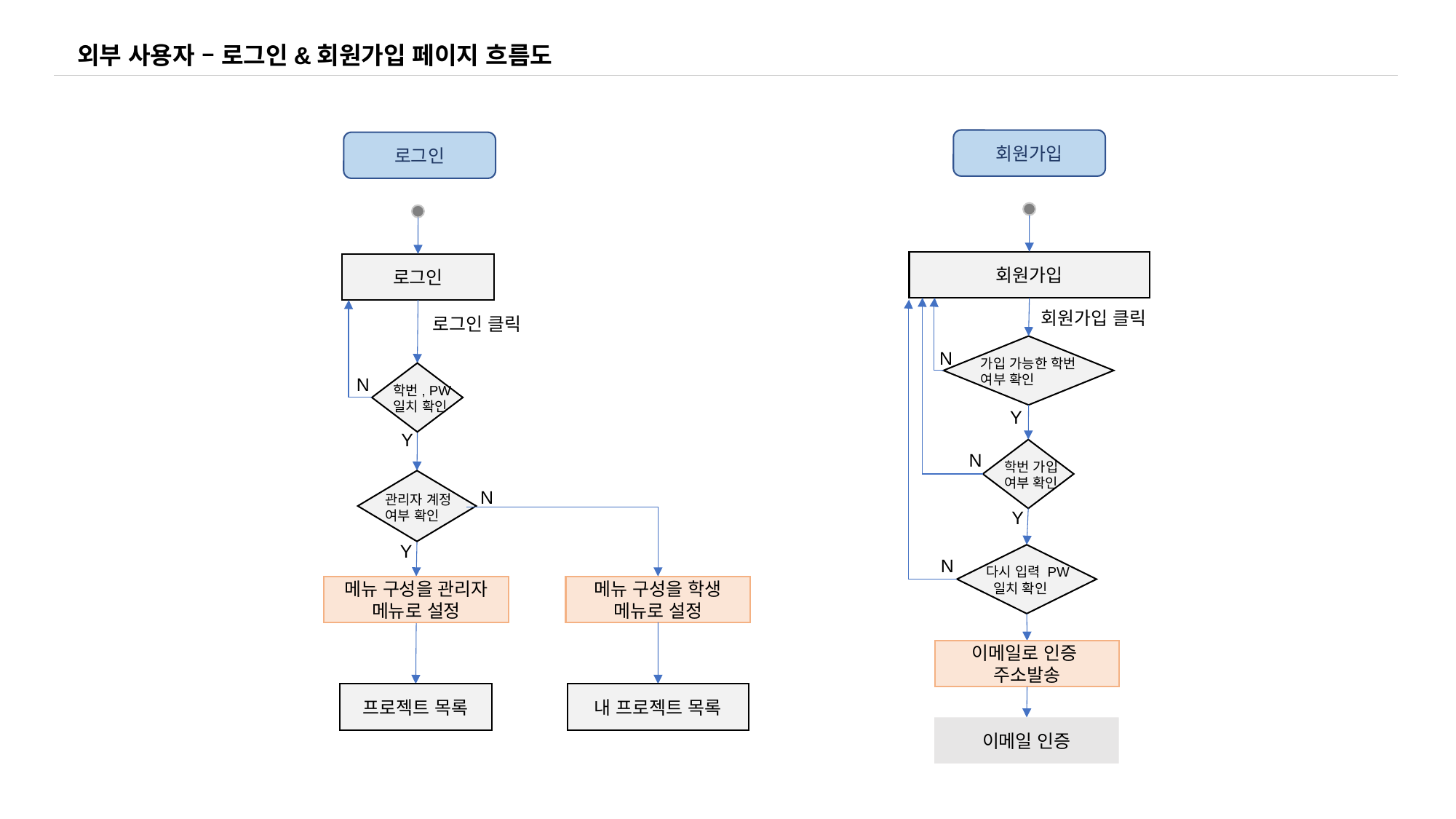

외부 사용자 – 로그인&회원가입 페이지 흐름도
회원가입
로그인

회원가입
로그인
회원가입 클릭
로그인 클릭

가입 가능한 학번
여부 확인
N

학번, PW
일치 확인
N
Y
Y

학번 가입
여부 확인
N

관리자 계정
여부 확인
N
Y
Y

다시 입력 PW
 일치 확인
N
메뉴 구성을 관리자 메뉴로 설정
메뉴 구성을 학생 메뉴로 설정
이메일로 인증
주소발송
프로젝트 목록
내 프로젝트 목록
이메일 인증